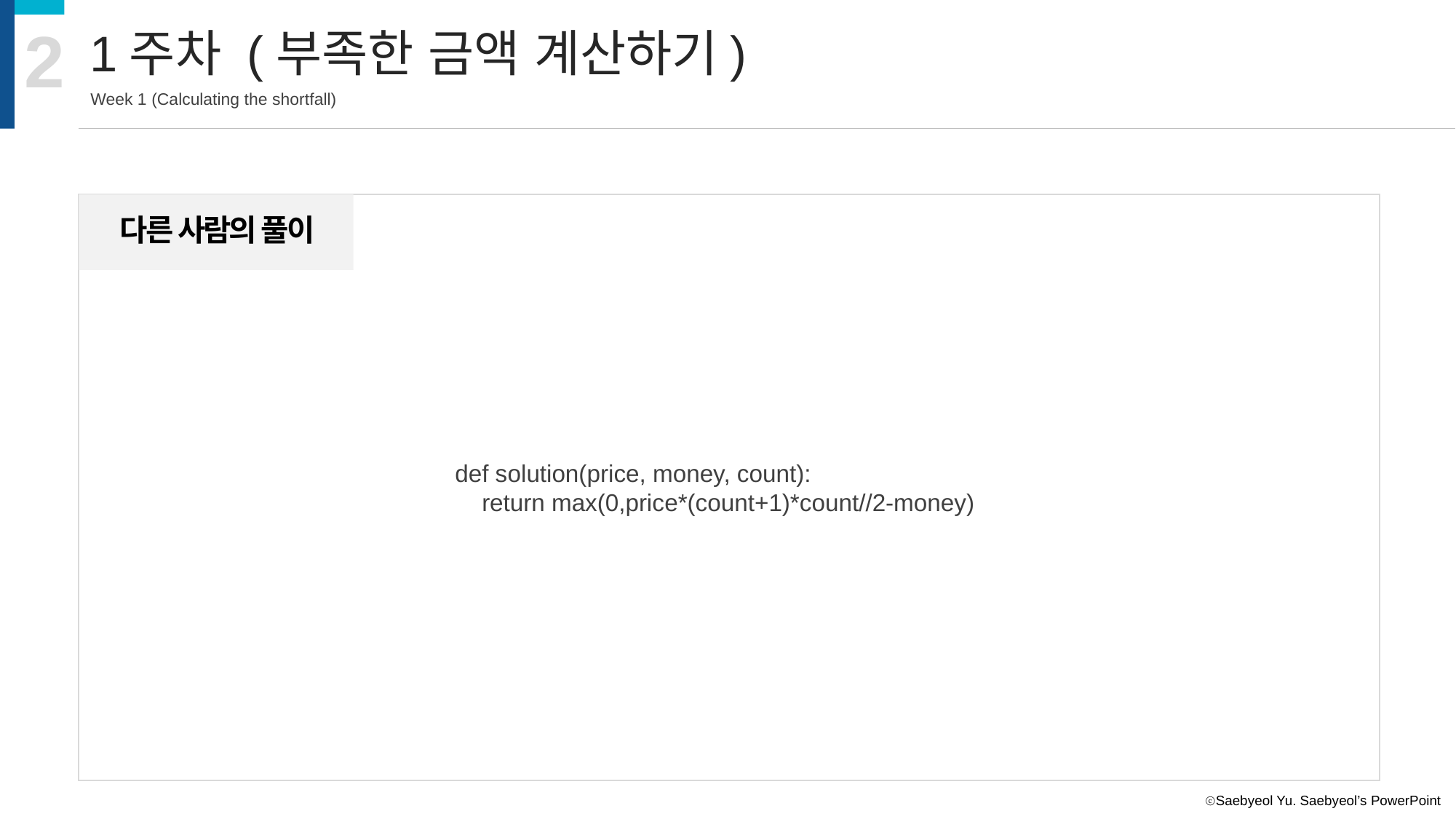

2
1주차 (부족한 금액 계산하기)
Week 1 (Calculating the shortfall)

다른 사람의 풀이
def solution(price, money, count):
    return max(0,price*(count+1)*count//2-money)